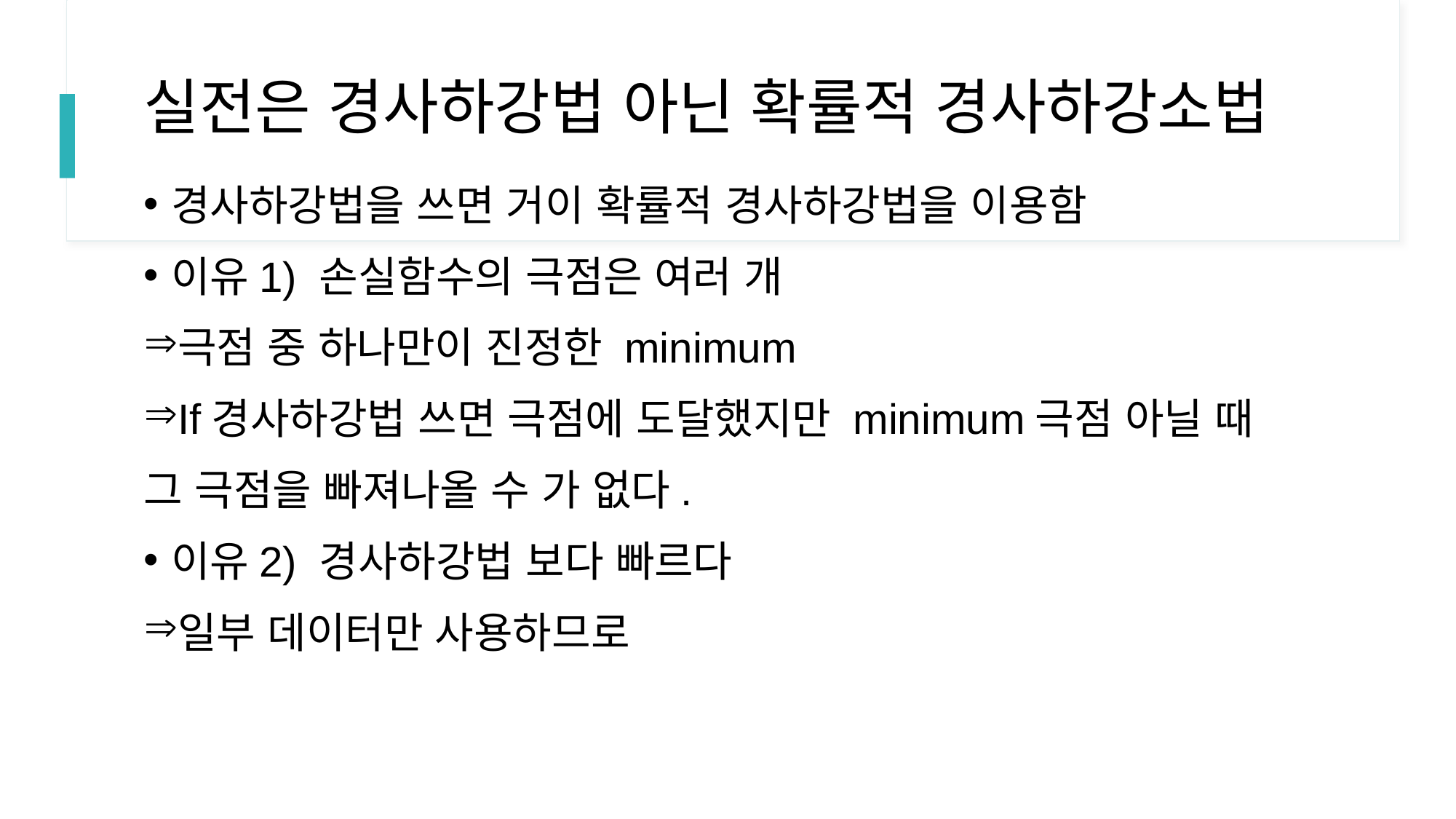

# 실전은 경사하강법 아닌 확률적 경사하강소법
경사하강법을 쓰면 거이 확률적 경사하강법을 이용함
이유1) 손실함수의 극점은 여러 개
극점 중 하나만이 진정한 minimum
If경사하강법 쓰면 극점에 도달했지만 minimum극점 아닐 때
그 극점을 빠져나올 수 가 없다.
이유2) 경사하강법 보다 빠르다
일부 데이터만 사용하므로